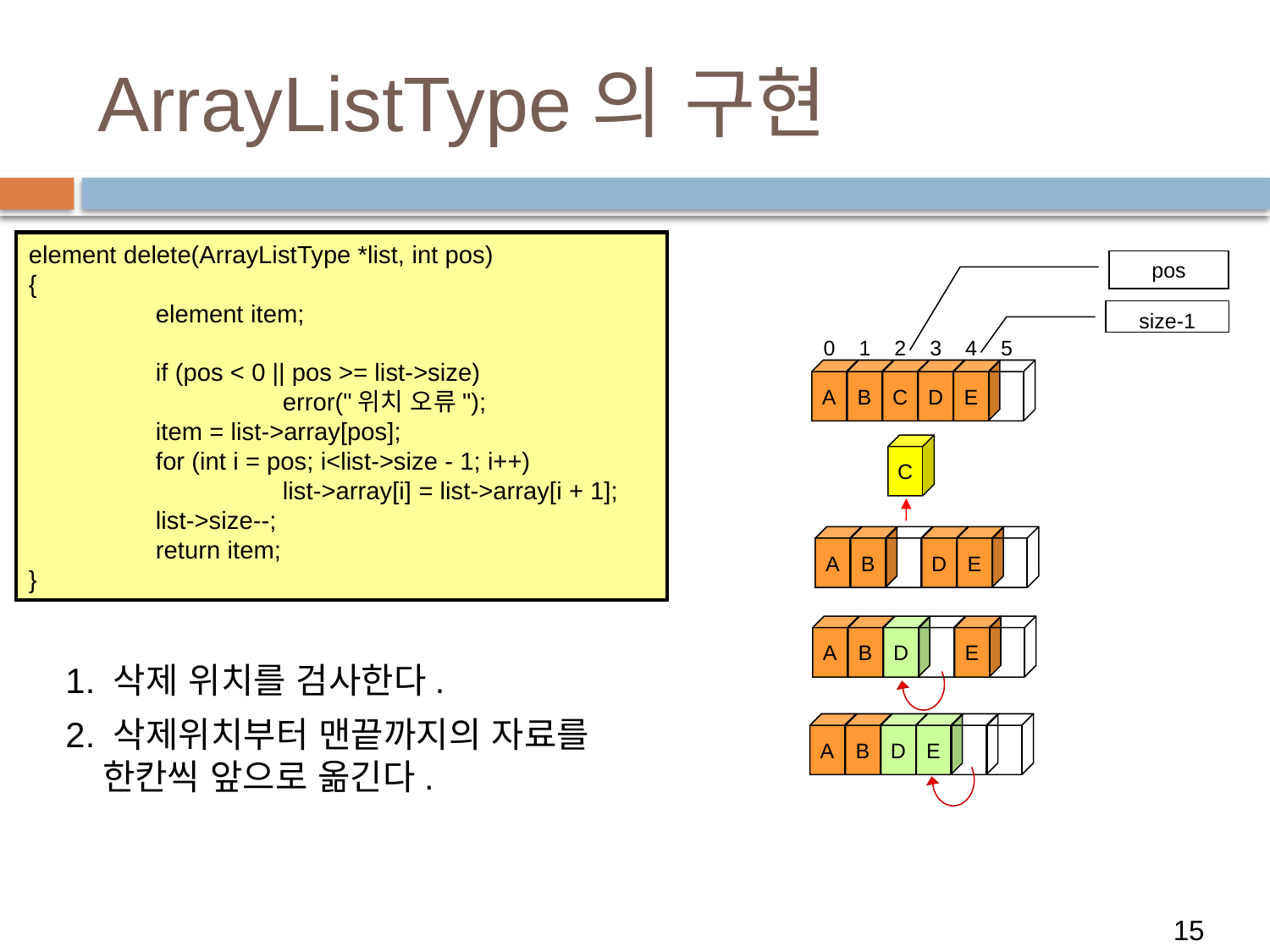

# ArrayListType의 구현
element delete(ArrayListType *list, int pos)
{
	element item;

	if (pos < 0 || pos >= list->size)
		error("위치 오류");
	item = list->array[pos];
	for (int i = pos; i<list->size - 1; i++)
		list->array[i] = list->array[i + 1];
	list->size--;
	return item;
}
pos
size-1
0
1
2
3
4
5
A
B
C
D
E

C

A
B

D
E

A
B
D

E

A
B
D
E

1. 삭제 위치를 검사한다.
2. 삭제위치부터 맨끝까지의 자료를 한칸씩 앞으로 옮긴다.